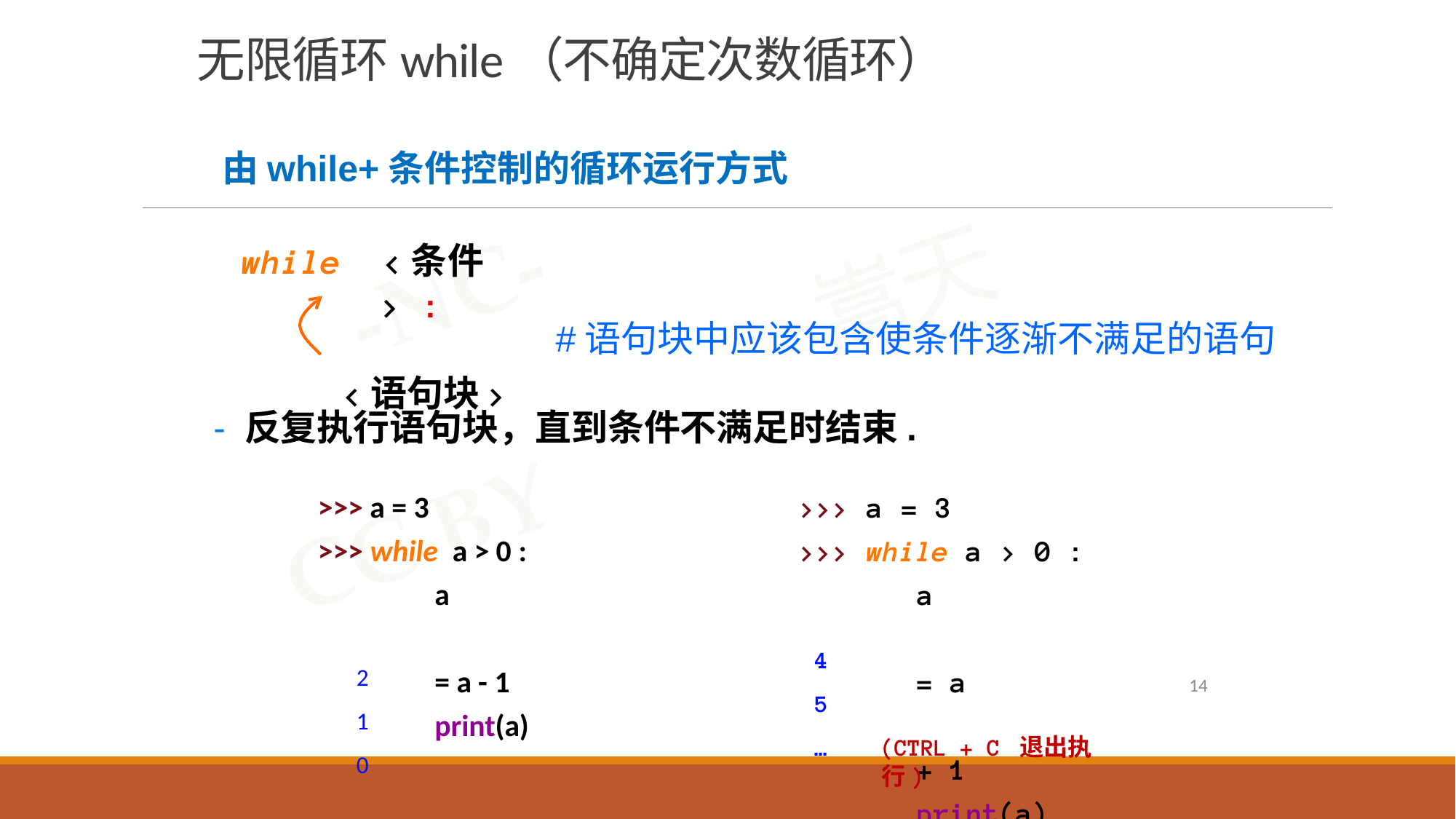

# 无限循环while（不确定次数循环）
由while+条件控制的循环运行方式

while
<条件> :

<语句块>

#语句块中应该包含使条件逐渐不满足的语句
- 反复执行语句块，直到条件不满足时结束.

>>> a = 3
>>> while  a > 0 :
a	= a - 1  print(a)
>>> a	=	3
>>> while a	>	0 :
a	= a	+ 1  print(a)
4
5
…
2
1
0
14
(CTRL + C 退出执行)